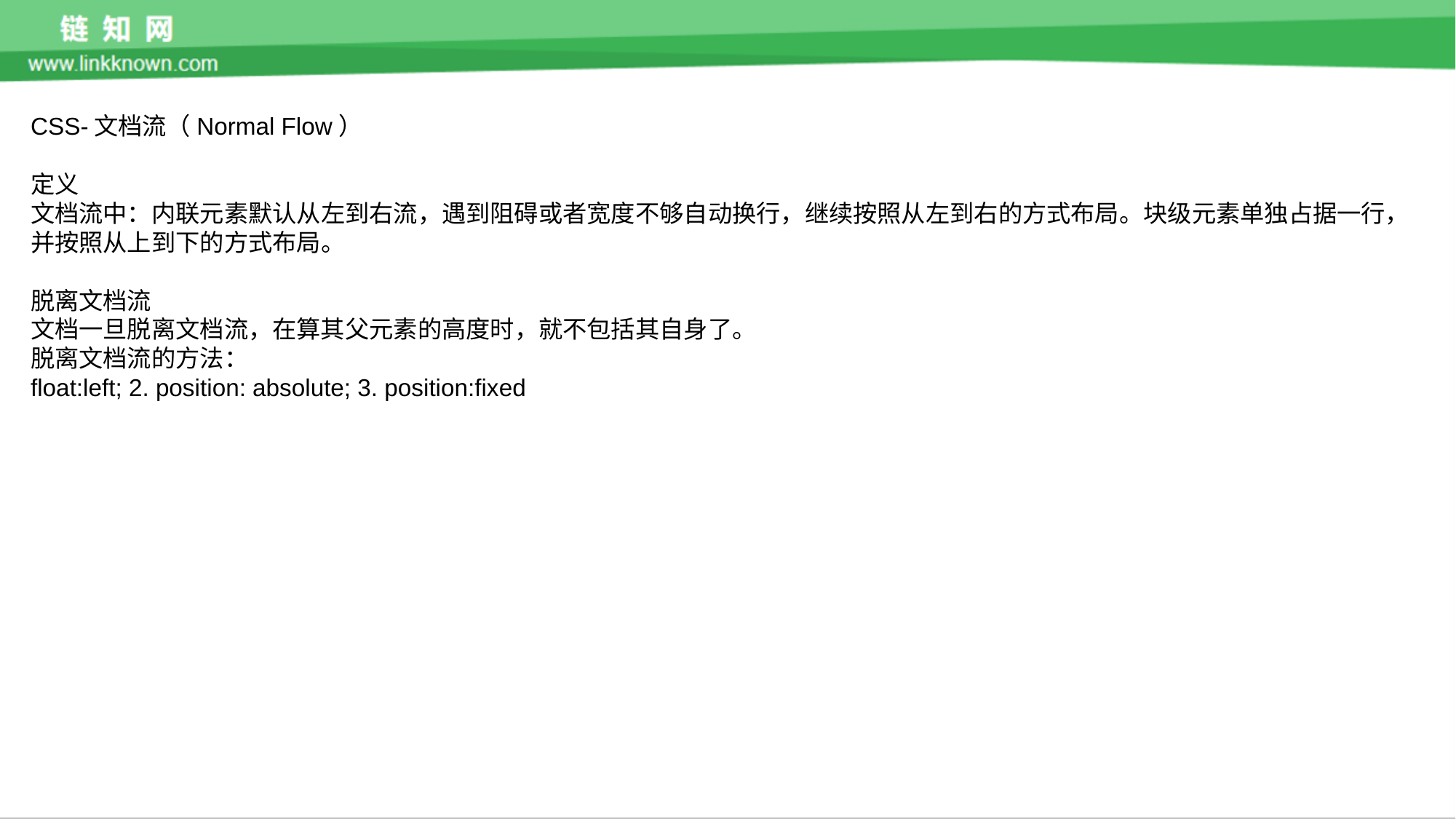

CSS-文档流（Normal Flow）

定义
文档流中：内联元素默认从左到右流，遇到阻碍或者宽度不够自动换行，继续按照从左到右的方式布局。块级元素单独占据一行，并按照从上到下的方式布局。

脱离文档流
文档一旦脱离文档流，在算其父元素的高度时，就不包括其自身了。
脱离文档流的方法：
float:left; 2. position: absolute; 3. position:fixed